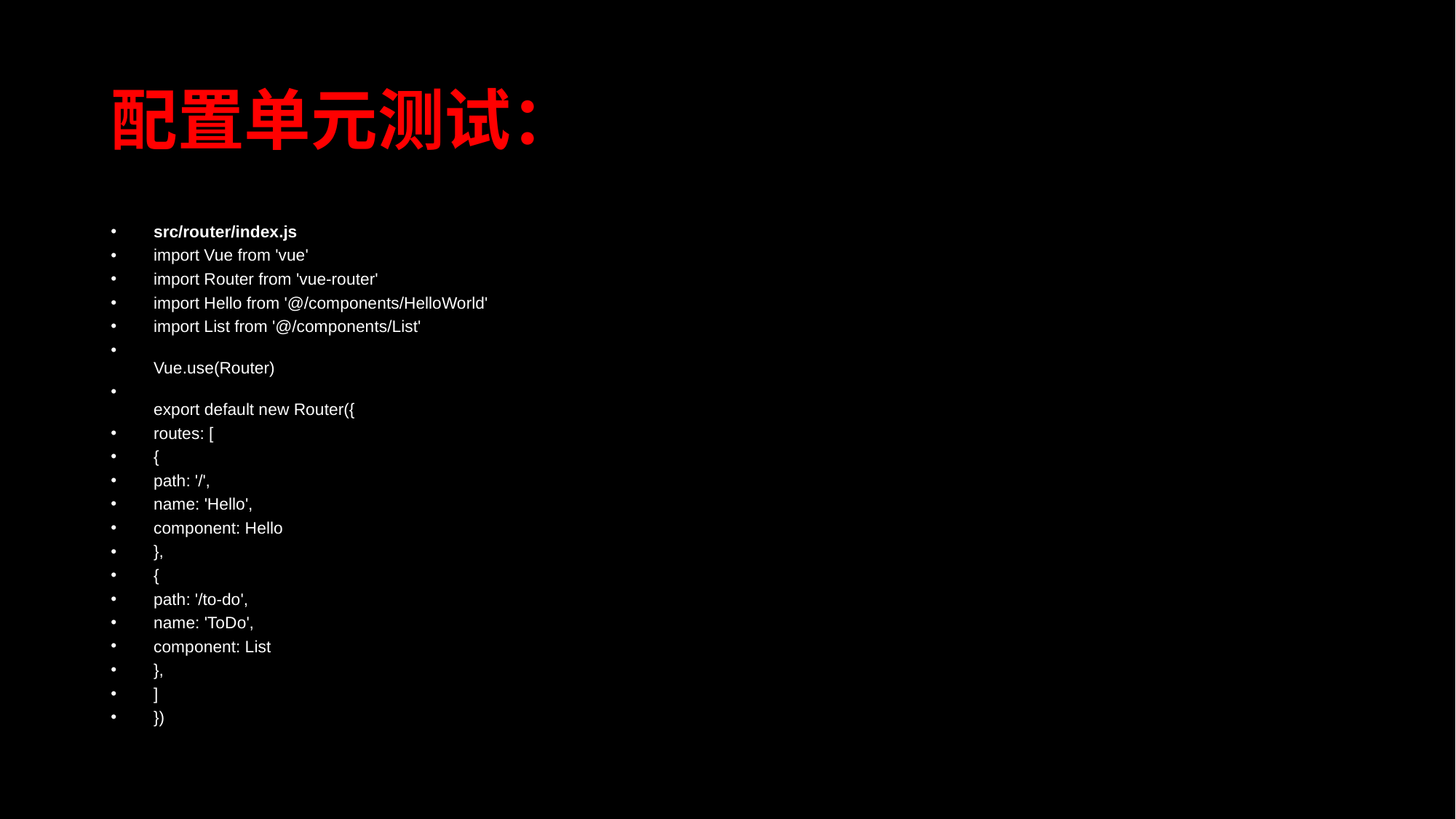

# 配置单元测试：
src/router/index.js
import Vue from 'vue'
import Router from 'vue-router'
import Hello from '@/components/HelloWorld'
import List from '@/components/List'
Vue.use(Router)
export default new Router({
routes: [
{
path: '/',
name: 'Hello',
component: Hello
},
{
path: '/to-do',
name: 'ToDo',
component: List
},
]
})